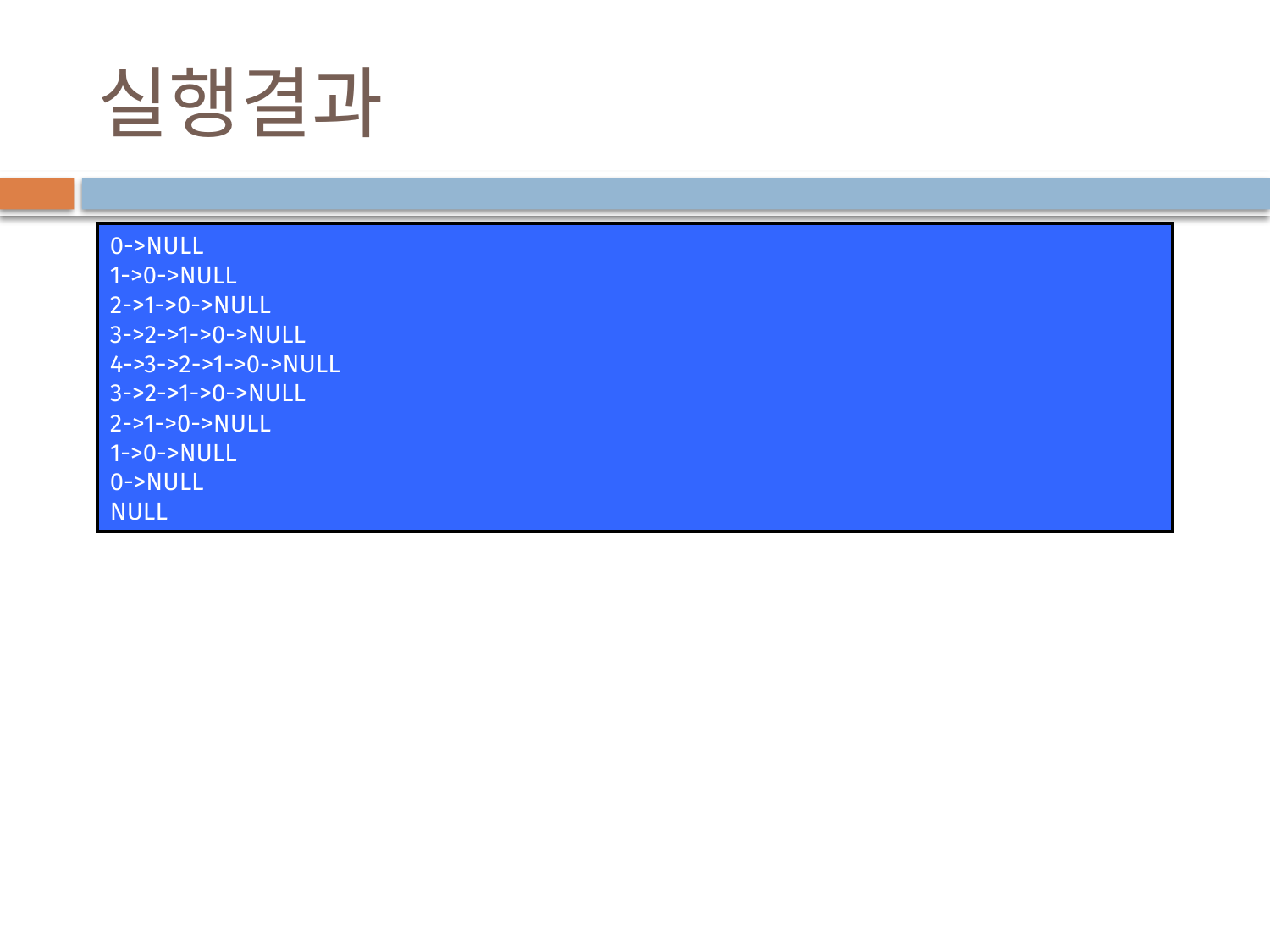

# 실행결과

0->NULL
1->0->NULL
2->1->0->NULL
3->2->1->0->NULL
4->3->2->1->0->NULL
3->2->1->0->NULL
2->1->0->NULL
1->0->NULL
0->NULL
NULL